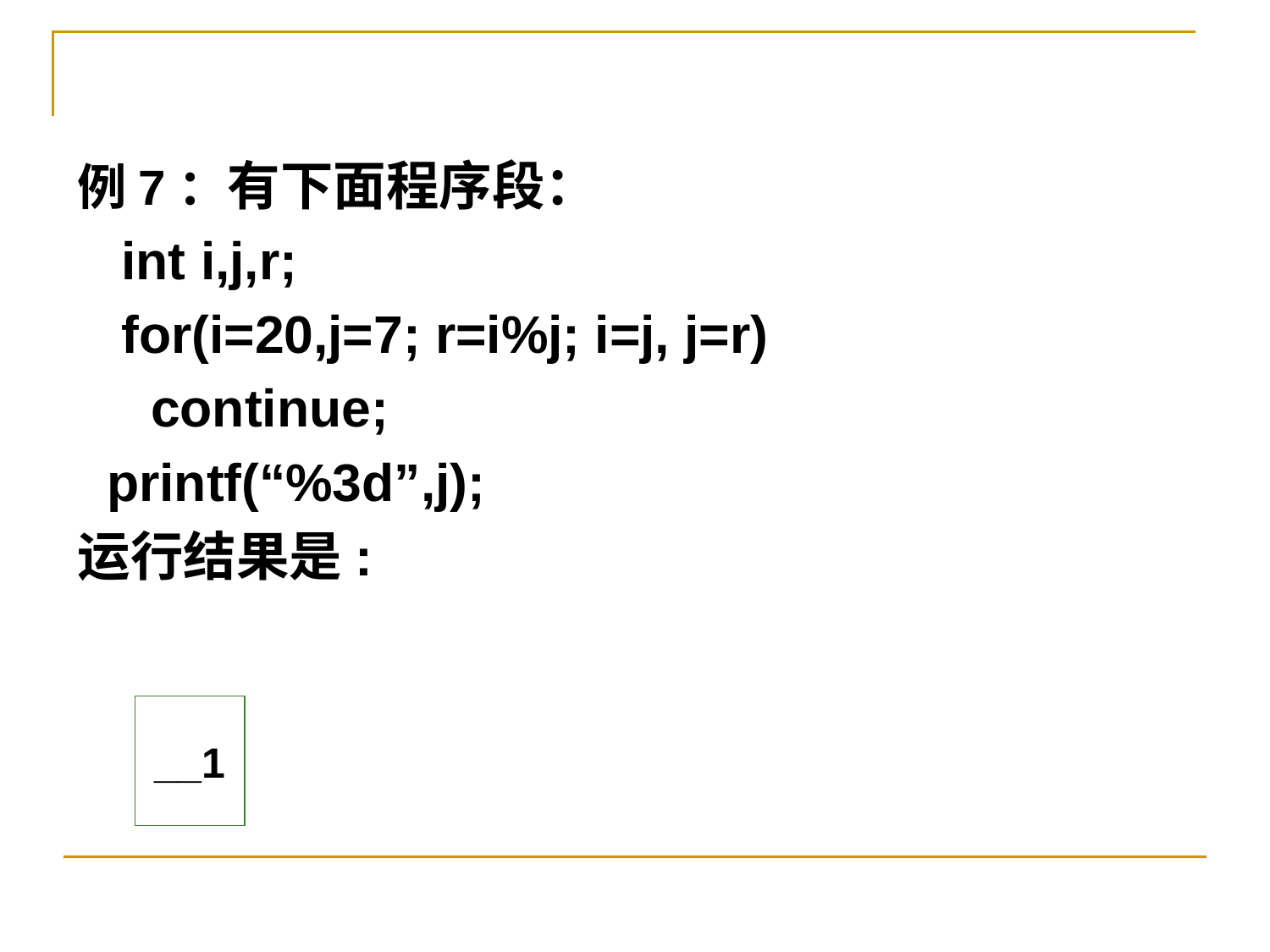

例7：有下面程序段：
   int i,j,r;
   for(i=20,j=7; r=i%j; i=j, j=r)
     continue;
  printf(“%3d”,j);
运行结果是:
__1